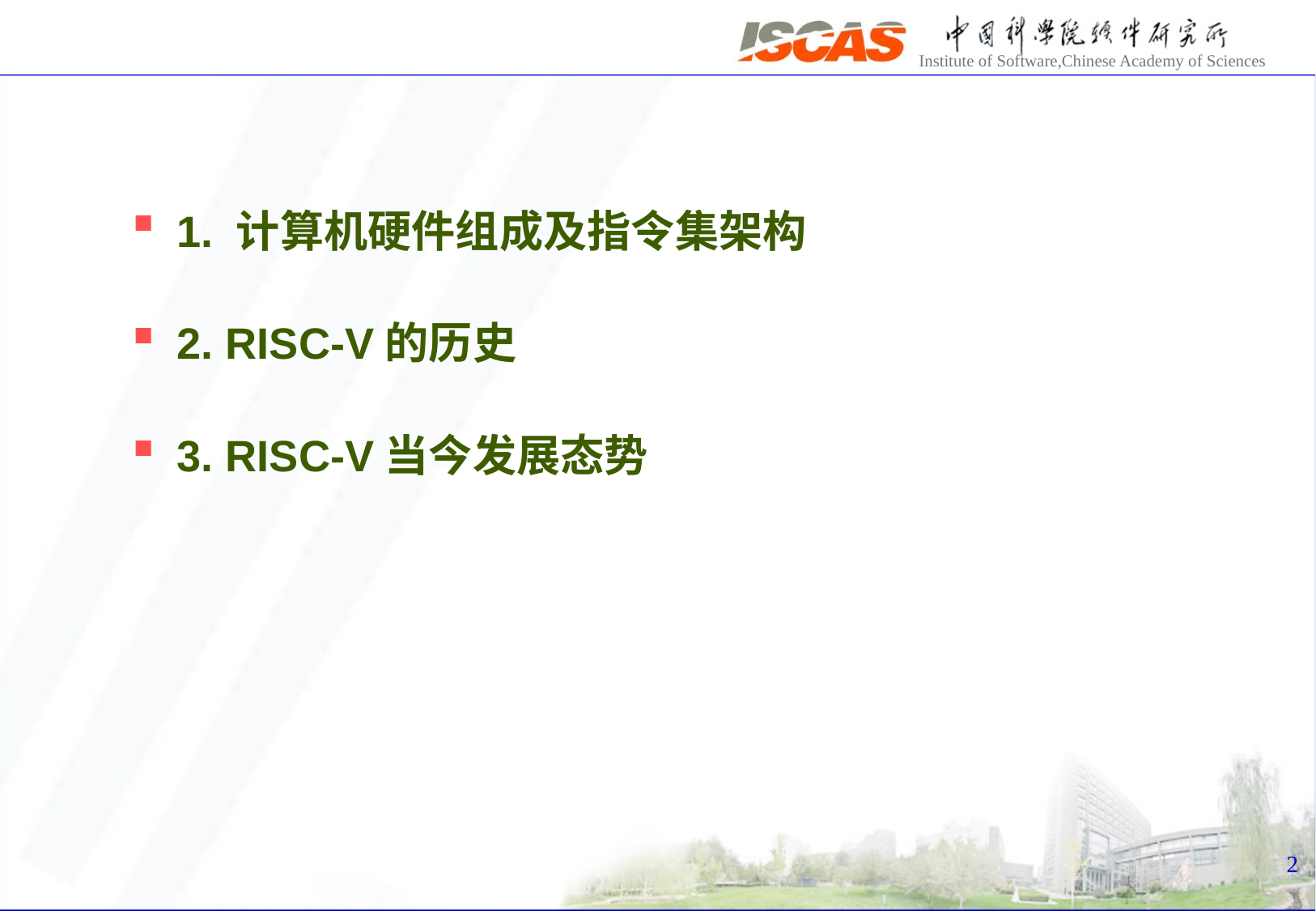

1. 计算机硬件组成及指令集架构

2. RISC-V的历史

3. RISC-V当今发展态势

2